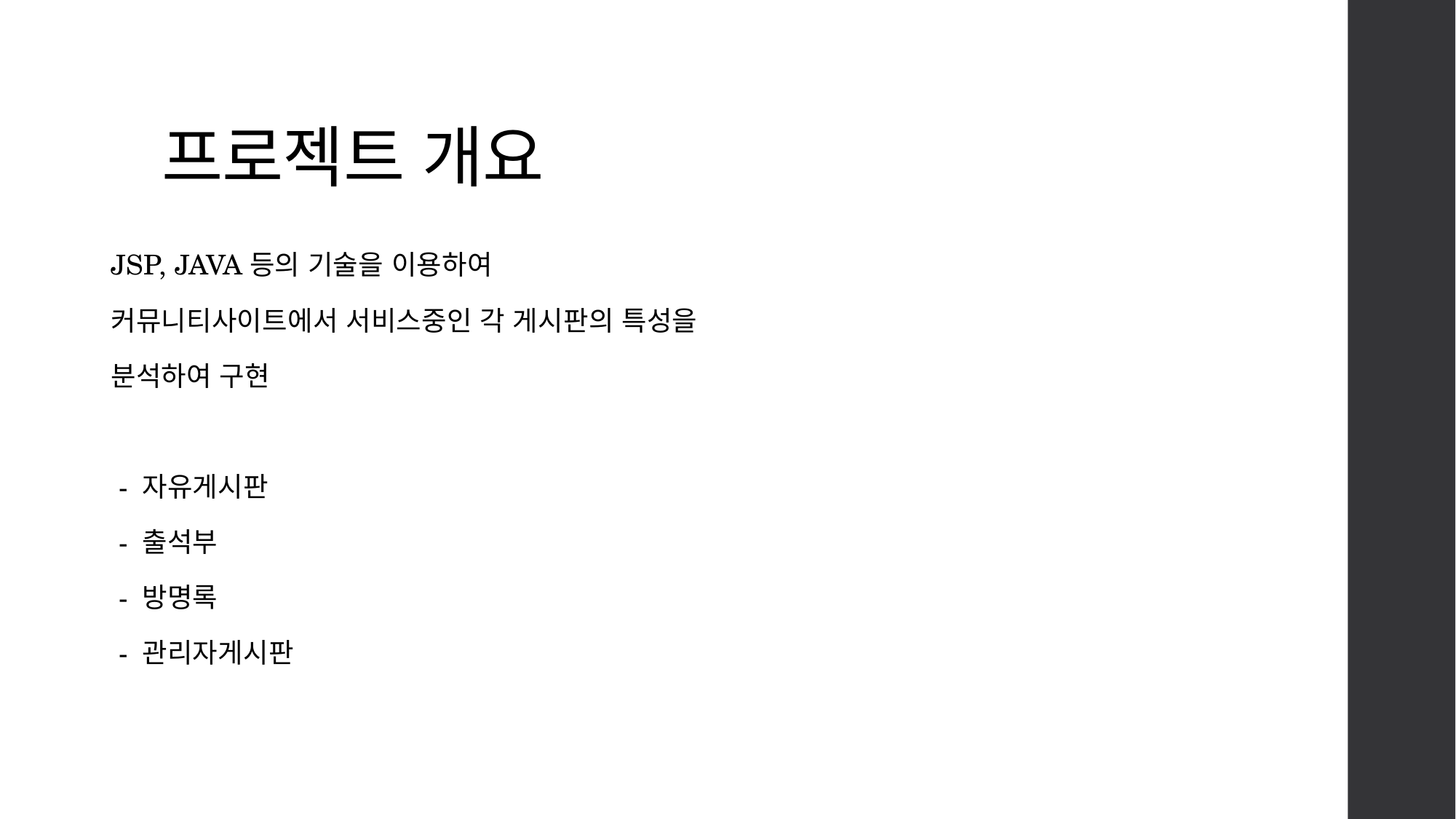

# 프로젝트 개요
JSP, JAVA등의 기술을 이용하여
커뮤니티사이트에서 서비스중인 각 게시판의 특성을
분석하여 구현

 - 자유게시판
 - 출석부
 - 방명록
 - 관리자게시판